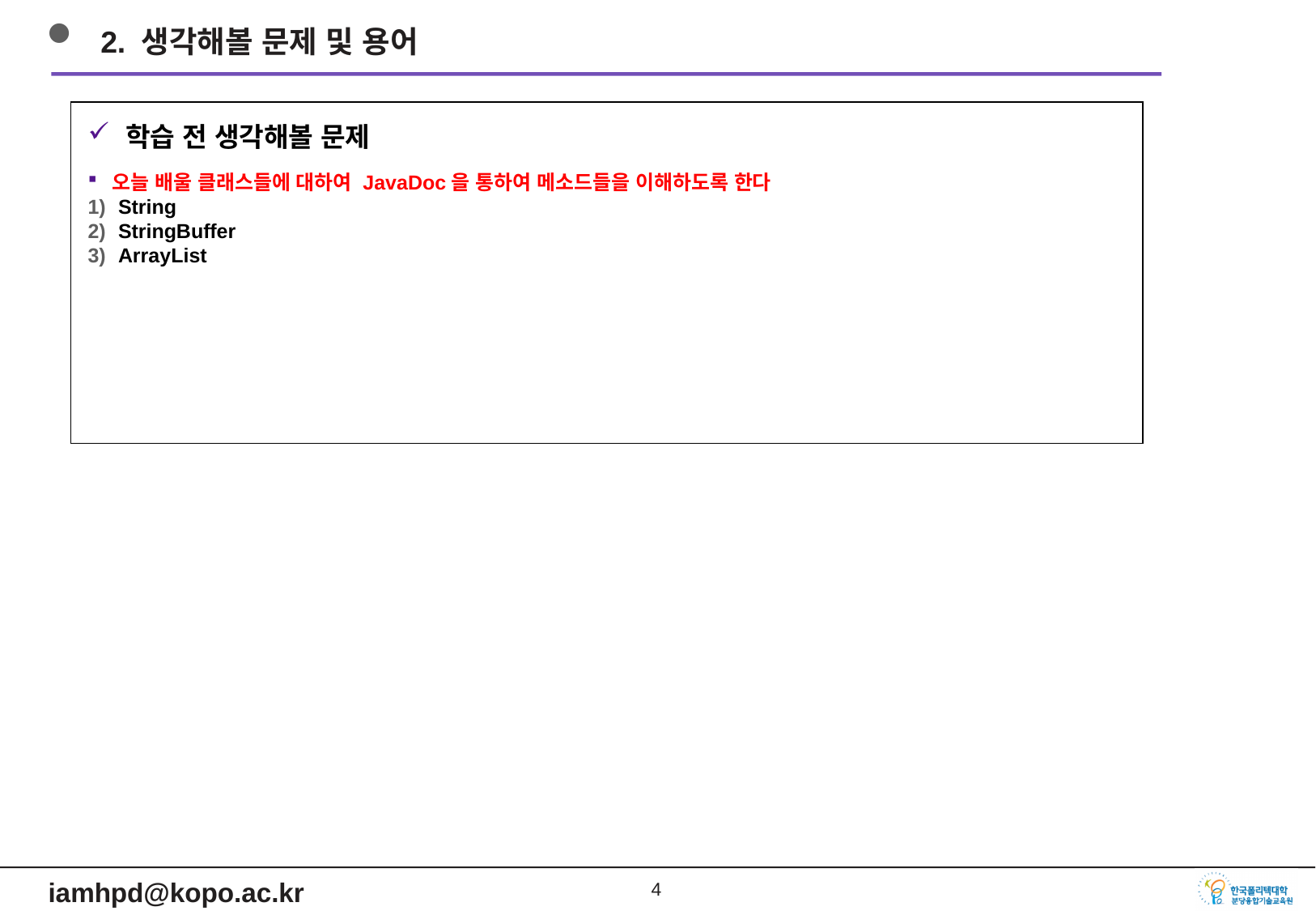

2. 생각해볼 문제 및 용어
학습 전 생각해볼 문제
오늘 배울 클래스들에 대하여 JavaDoc을 통하여 메소드들을 이해하도록 한다
String
StringBuffer
ArrayList
4